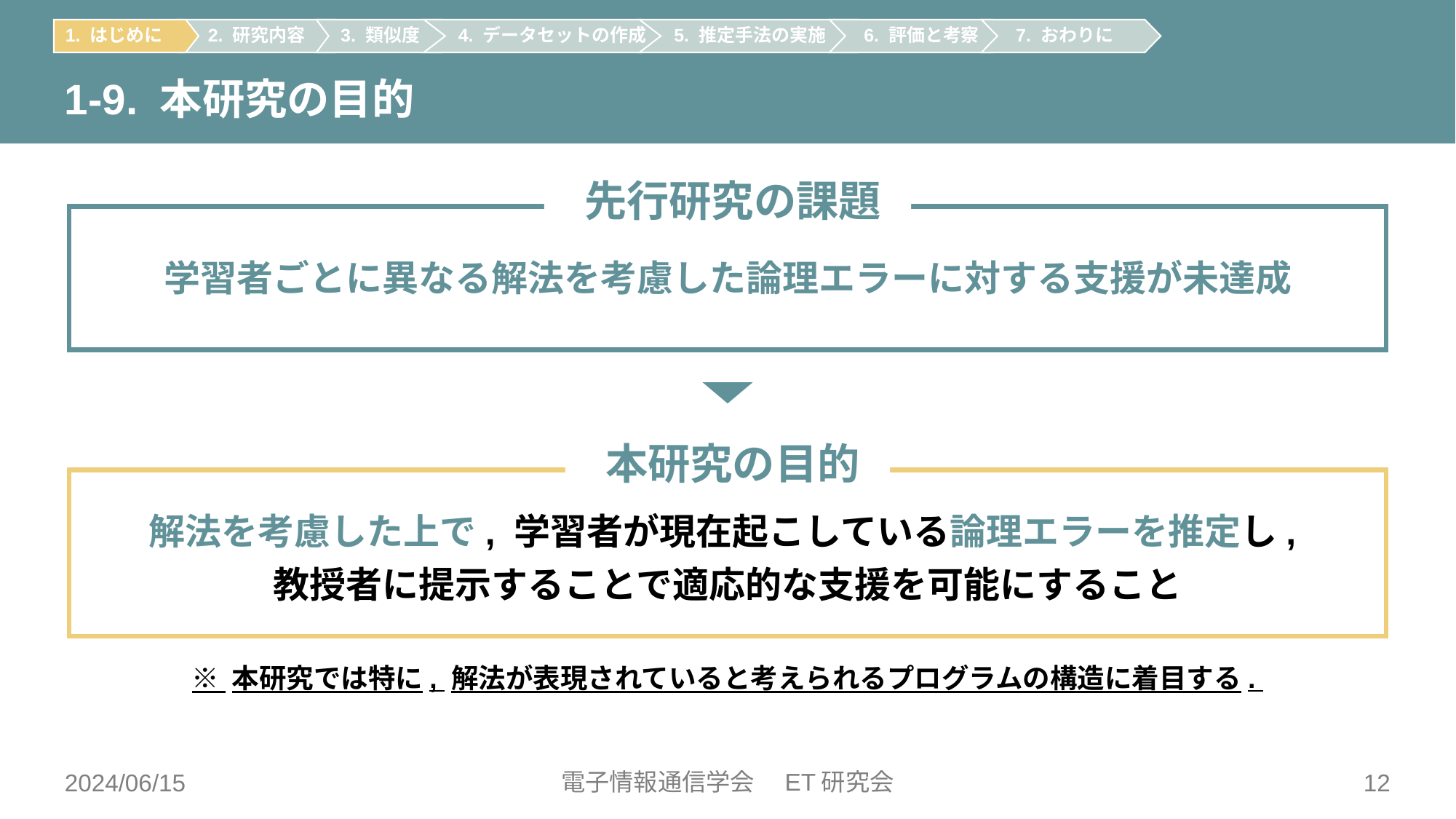

6. 評価と考察
   7. おわりに
 1. はじめに
  2. 研究内容
 3. 類似度
   4. データセットの作成
   5. 推定手法の実施
1-9. 本研究の目的
  先行研究の課題

学習者ごとに異なる解法を考慮した論理エラーに対する支援が未達成

  本研究の目的

解法を考慮した上で, 学習者が現在起こしている論理エラーを推定し,
教授者に提示することで適応的な支援を可能にすること
※ 本研究では特に, 解法が表現されていると考えられるプログラムの構造に着目する.
電子情報通信学会　ET研究会
2024/06/15
12